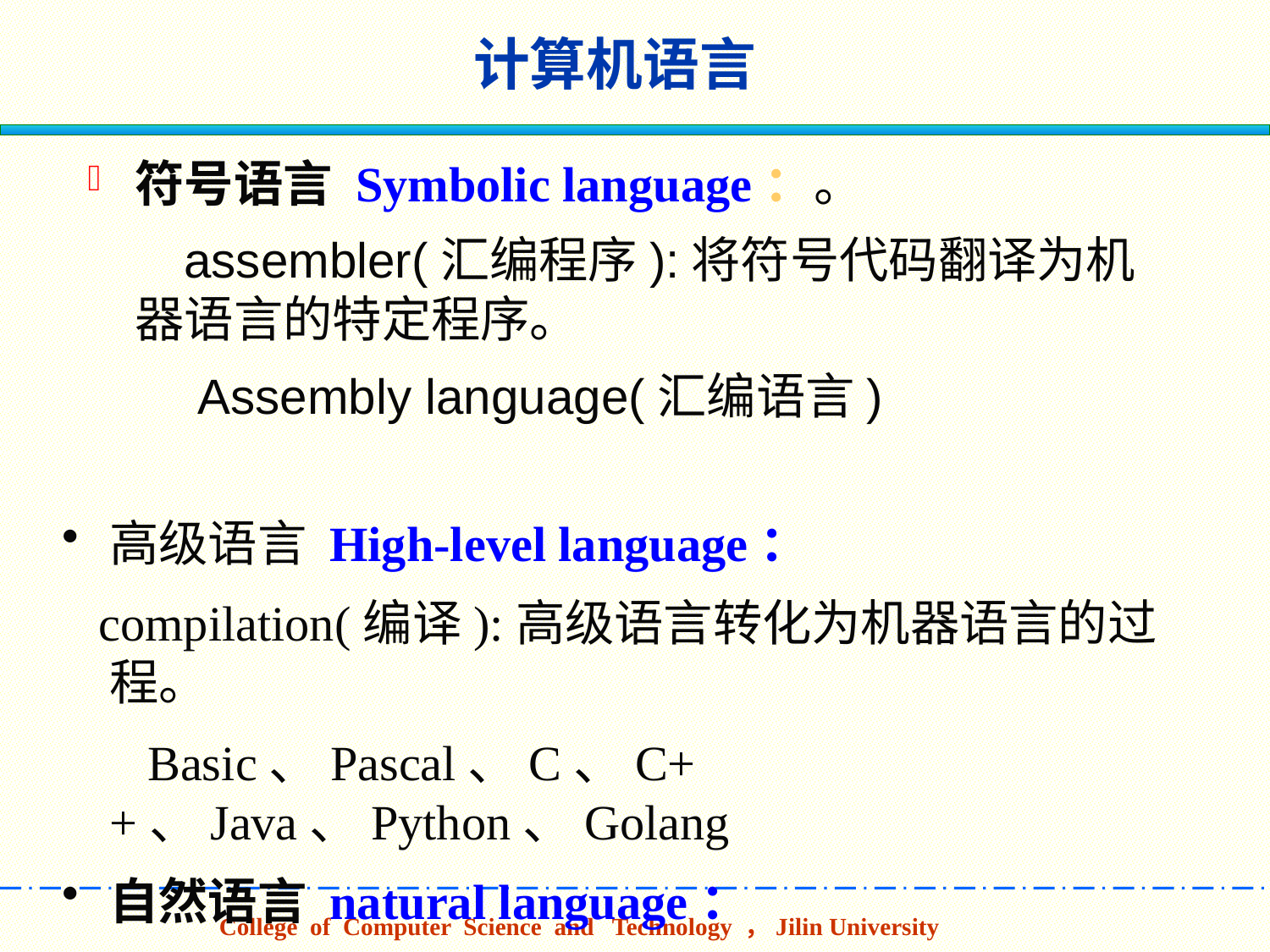

# 计算机语言
符号语言 Symbolic language：。
       assembler(汇编程序):将符号代码翻译为机器语言的特定程序。
        Assembly language(汇编语言)
高级语言 High-level language：
   compilation(编译):高级语言转化为机器语言的过程。
       Basic、Pascal、C、C++、Java、Python、Golang
自然语言 natural language：